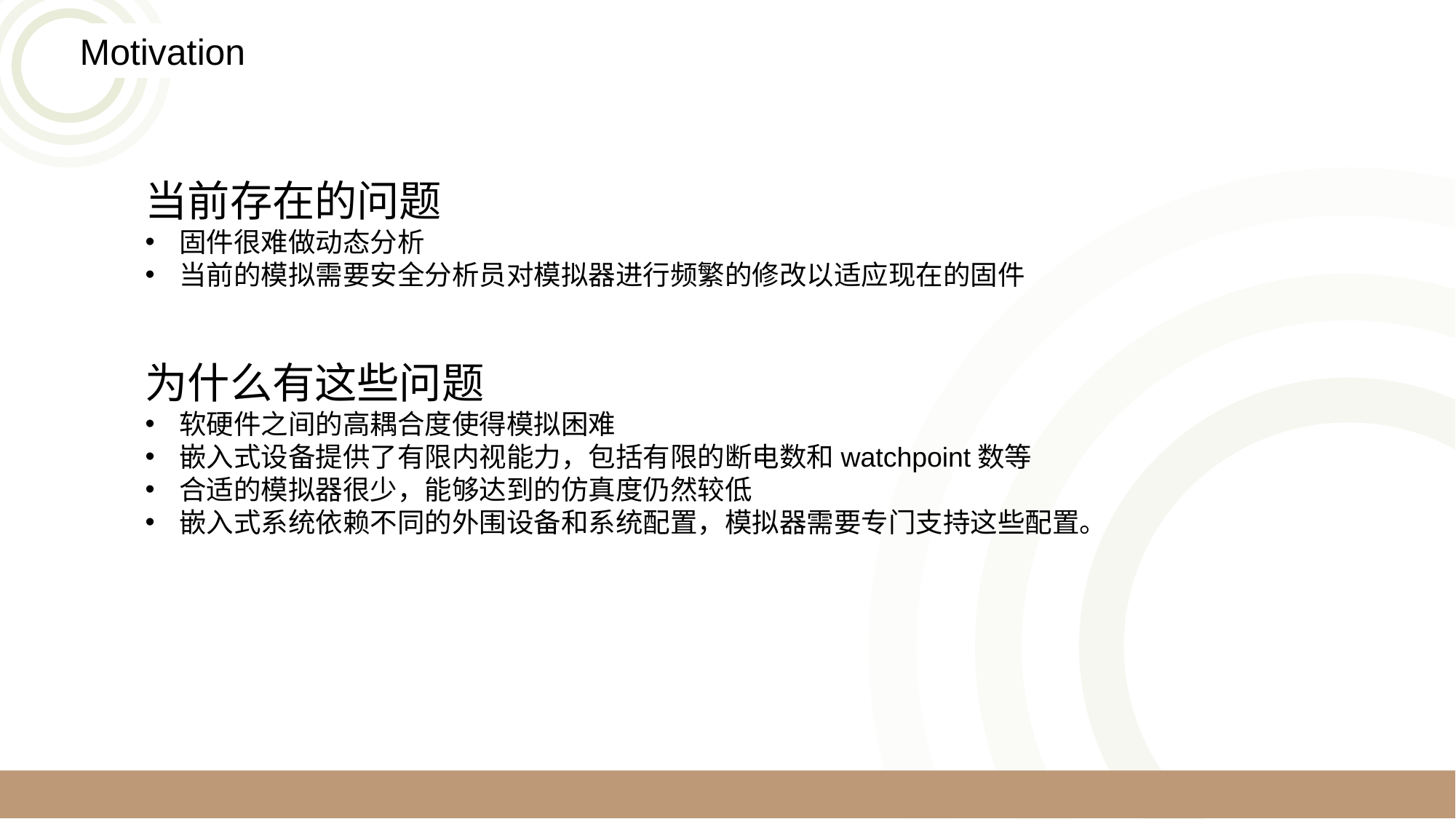

Motivation

当前存在的问题
固件很难做动态分析
当前的模拟需要安全分析员对模拟器进行频繁的修改以适应现在的固件

为什么有这些问题
软硬件之间的高耦合度使得模拟困难
嵌入式设备提供了有限内视能力，包括有限的断电数和watchpoint数等
合适的模拟器很少，能够达到的仿真度仍然较低
嵌入式系统依赖不同的外围设备和系统配置，模拟器需要专门支持这些配置。